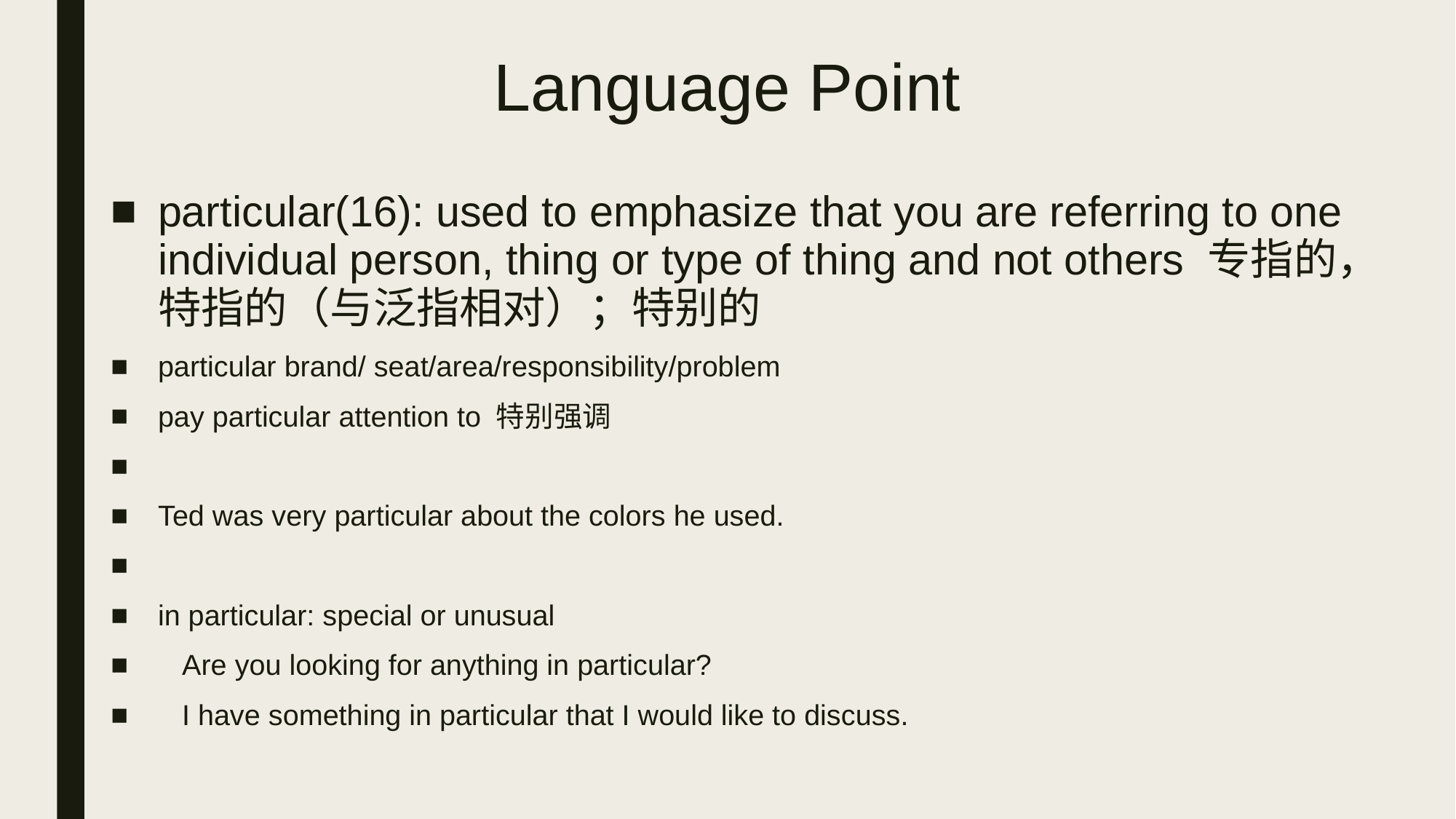

# Language Point
particular(16): used to emphasize that you are referring to one individual person, thing or type of thing and not others 专指的，特指的（与泛指相对）；特别的
particular brand/ seat/area/responsibility/problem
pay particular attention to 特别强调

Ted was very particular about the colors he used.

in particular: special or unusual
   Are you looking for anything in particular?
   I have something in particular that I would like to discuss.